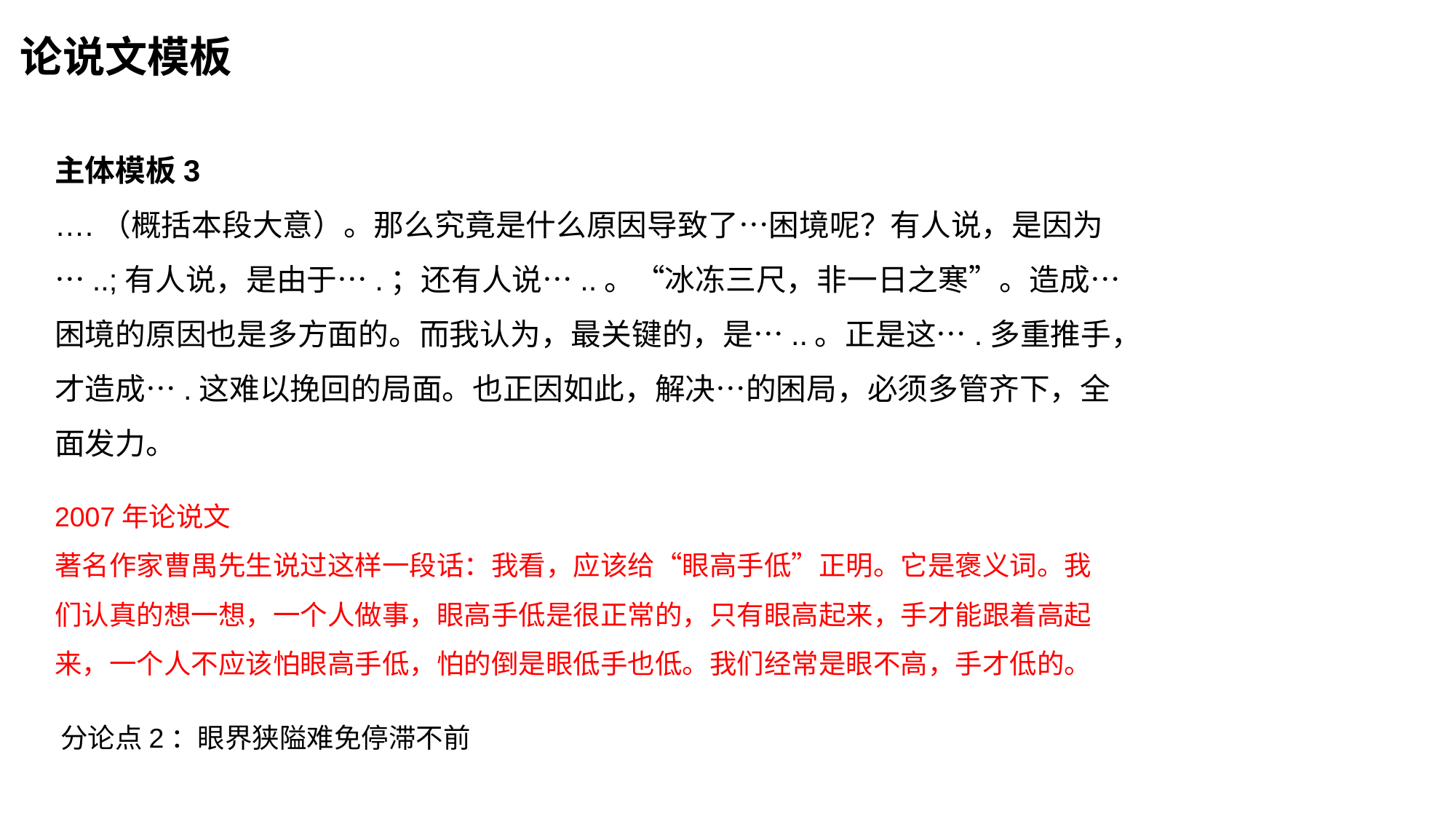

论说文模板
主体模板3
….（概括本段大意）。那么究竟是什么原因导致了…困境呢？有人说，是因为…..;有人说，是由于….；还有人说…..。“冰冻三尺，非一日之寒”。造成…困境的原因也是多方面的。而我认为，最关键的，是…..。正是这….多重推手，才造成….这难以挽回的局面。也正因如此，解决…的困局，必须多管齐下，全面发力。

2007年论说文
著名作家曹禺先生说过这样一段话：我看，应该给“眼高手低”正明。它是褒义词。我们认真的想一想，一个人做事，眼高手低是很正常的，只有眼高起来，手才能跟着高起来，一个人不应该怕眼高手低，怕的倒是眼低手也低。我们经常是眼不高，手才低的。
分论点2：眼界狭隘难免停滞不前